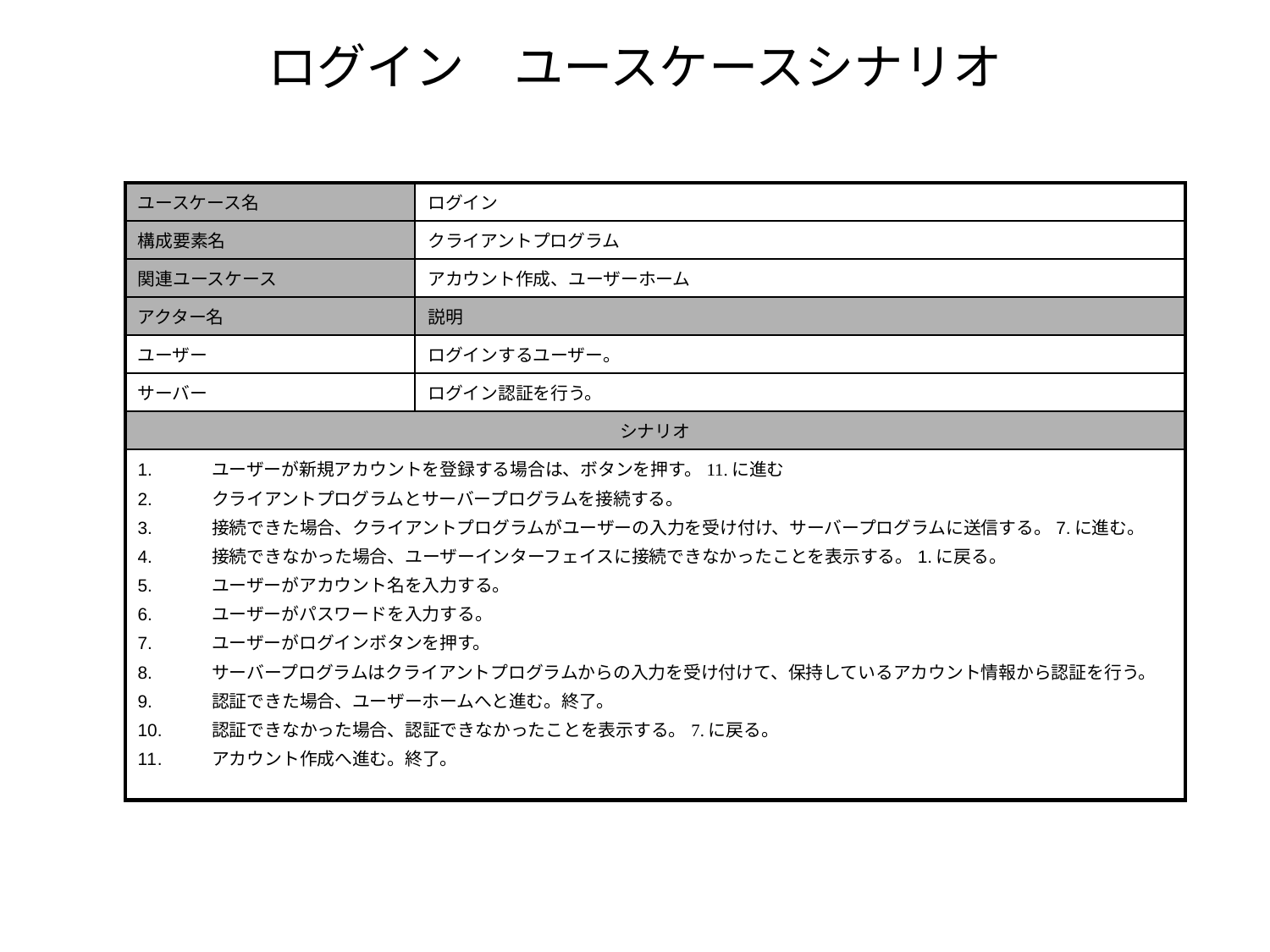

ログイン　ユースケースシナリオ
| ユースケース名 | ログイン |
| --- | --- |
| 構成要素名 | クライアントプログラム |
| 関連ユースケース | アカウント作成、ユーザーホーム |
| アクター名 | 説明 |
| ユーザー | ログインするユーザー。 |
| サーバー | ログイン認証を行う。 |
| シナリオ |  |
| ユーザーが新規アカウントを登録する場合は、ボタンを押す。11.に進む クライアントプログラムとサーバープログラムを接続する。 接続できた場合、クライアントプログラムがユーザーの入力を受け付け、サーバープログラムに送信する。7.に進む。 接続できなかった場合、ユーザーインターフェイスに接続できなかったことを表示する。1.に戻る。 ユーザーがアカウント名を入力する。 ユーザーがパスワードを入力する。 ユーザーがログインボタンを押す。 サーバープログラムはクライアントプログラムからの入力を受け付けて、保持しているアカウント情報から認証を行う。 認証できた場合、ユーザーホームへと進む。終了。 認証できなかった場合、認証できなかったことを表示する。7.に戻る。 アカウント作成へ進む。終了。 |  |